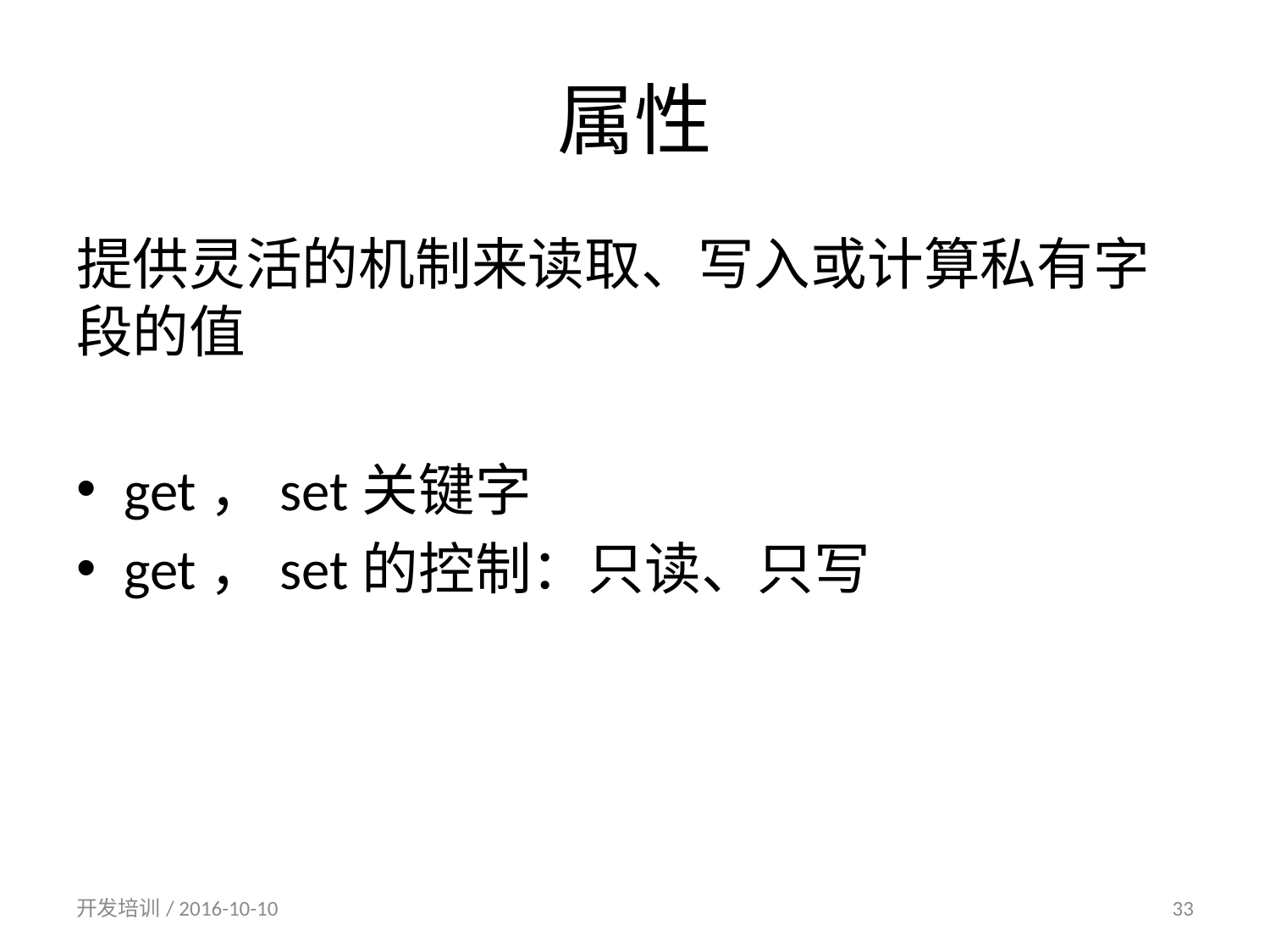

# 属性
提供灵活的机制来读取、写入或计算私有字段的值

get，set关键字
get，set的控制：只读、只写
开发培训/ 2016-10-10
33